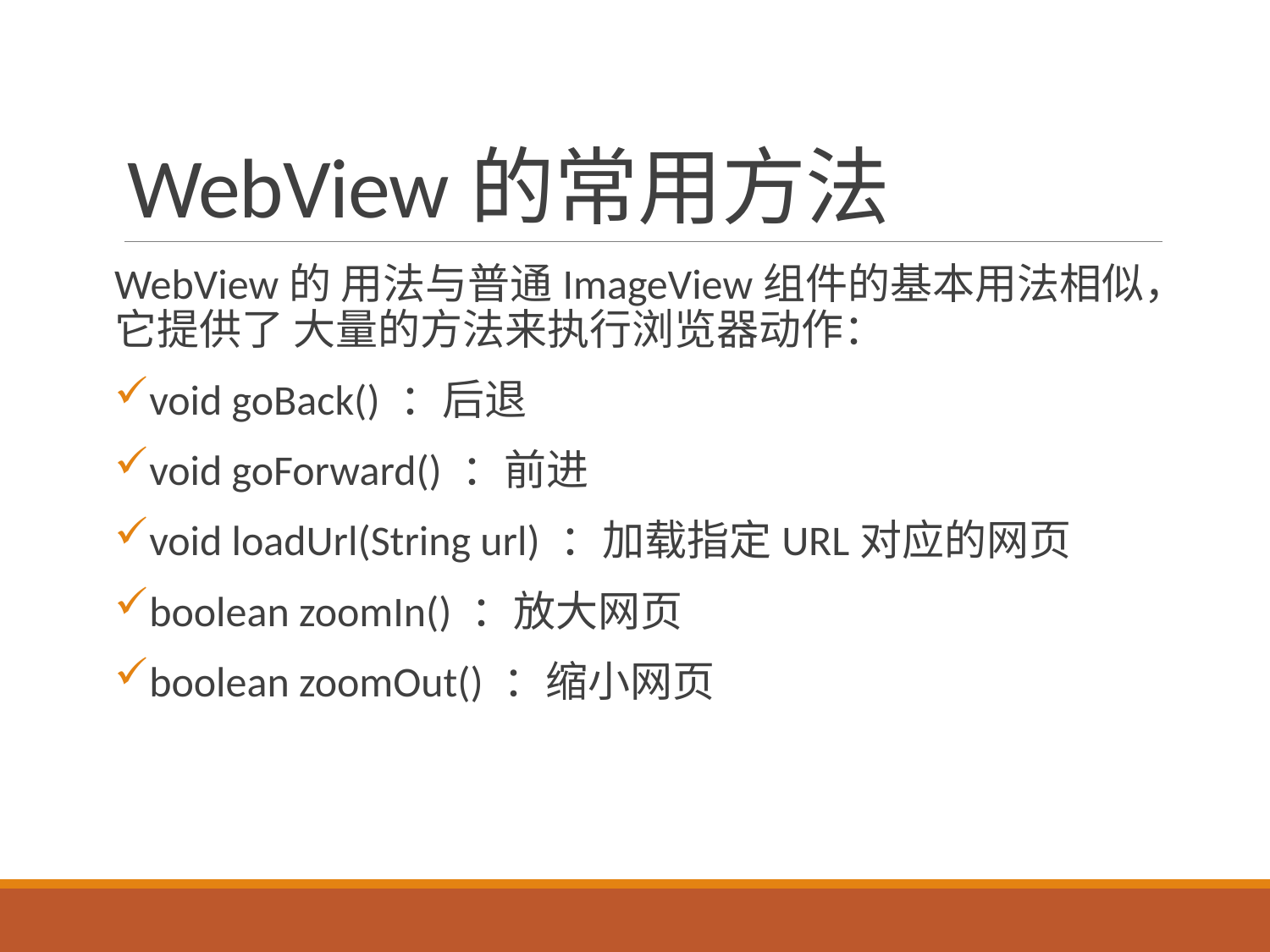

# WebView的常用方法
WebView的 用法与普通ImageView组件的基本用法相似，它提供了 大量的方法来执行浏览器动作：
void goBack() ：后退
void goForward() ：前进
void loadUrl(String url) ：加载指定URL对应的网页
boolean zoomIn() ：放大网页
boolean zoomOut() ：缩小网页